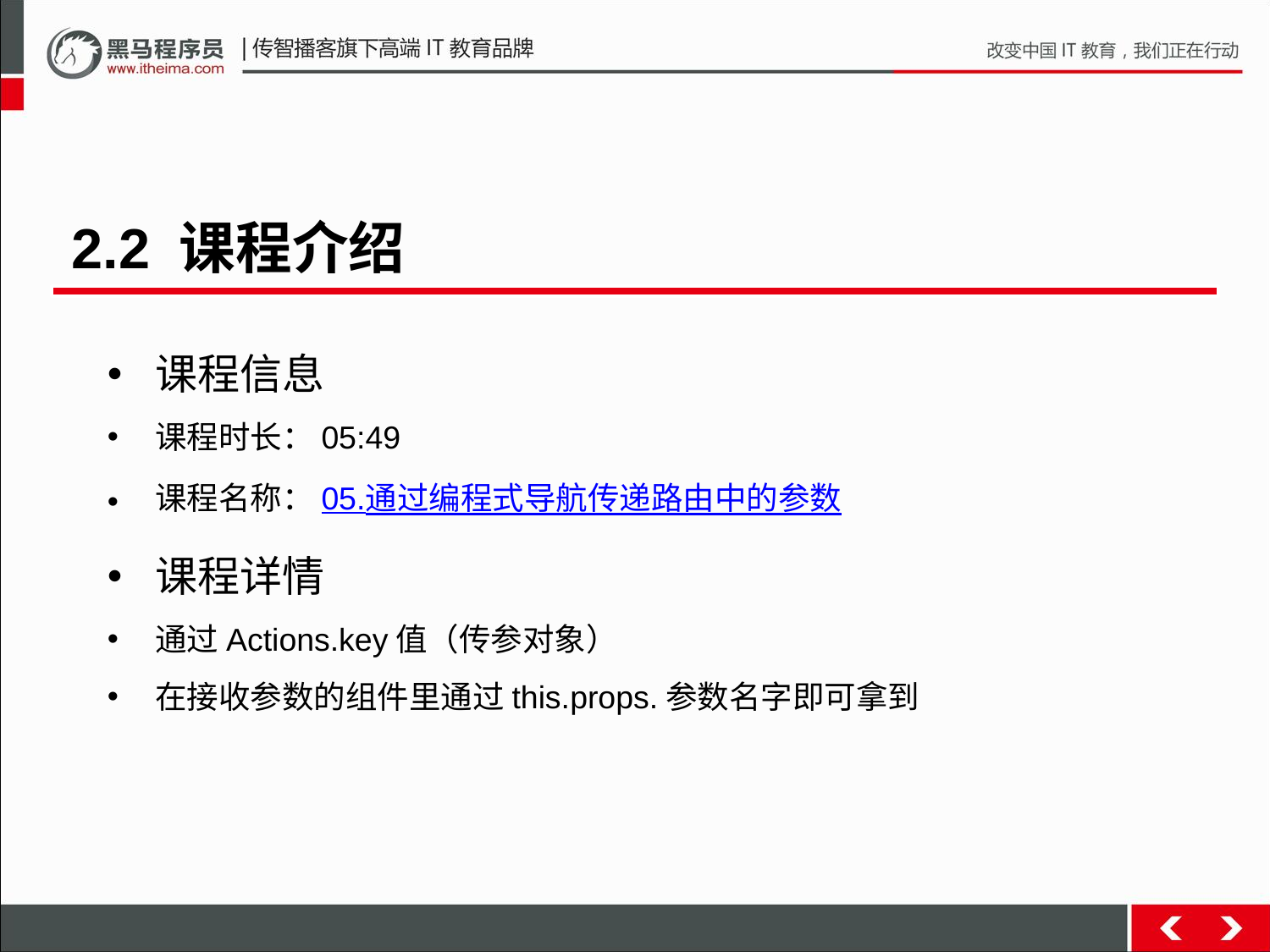

2.2 课程介绍
课程信息
课程时长：05:49
课程名称：05.通过编程式导航传递路由中的参数
课程详情
通过Actions.key值（传参对象）
在接收参数的组件里通过this.props.参数名字即可拿到